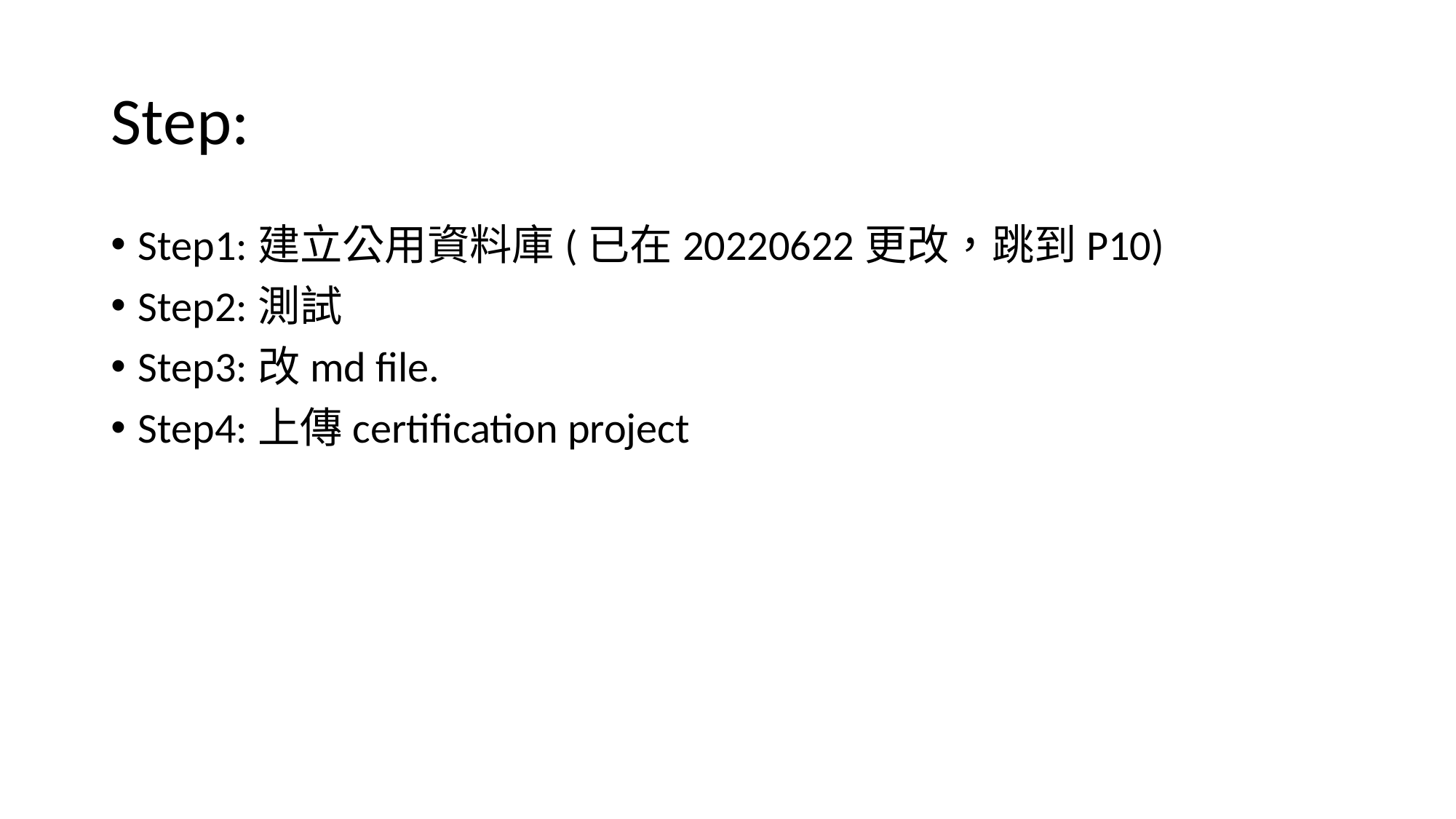

# Step:
Step1:建立公用資料庫(已在20220622更改，跳到P10)
Step2:測試
Step3:改md file.
Step4:上傳certification project